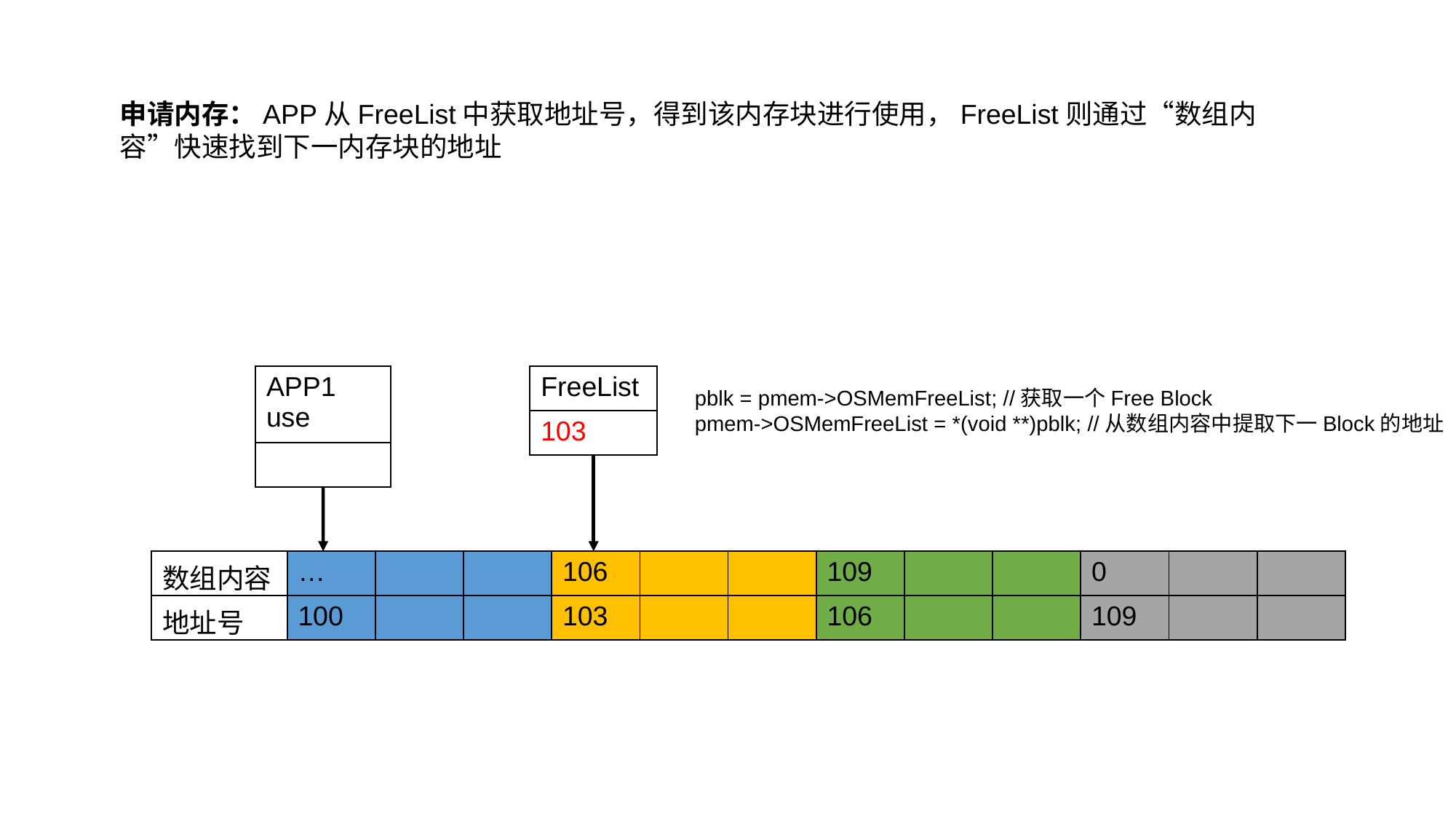

申请内存：APP从FreeList中获取地址号，得到该内存块进行使用，FreeList则通过“数组内容”快速找到下一内存块的地址
| APP1 use |
| --- |
|  |
| FreeList |
| --- |
| 103 |
pblk = pmem->OSMemFreeList; //获取一个Free Block
pmem->OSMemFreeList = *(void **)pblk; //从数组内容中提取下一Block的地址
| 数组内容 | … |  |  | 106 |  |  | 109 |  |  | 0 |  |  |
| --- | --- | --- | --- | --- | --- | --- | --- | --- | --- | --- | --- | --- |
| 地址号 | 100 |  |  | 103 |  |  | 106 |  |  | 109 |  |  |